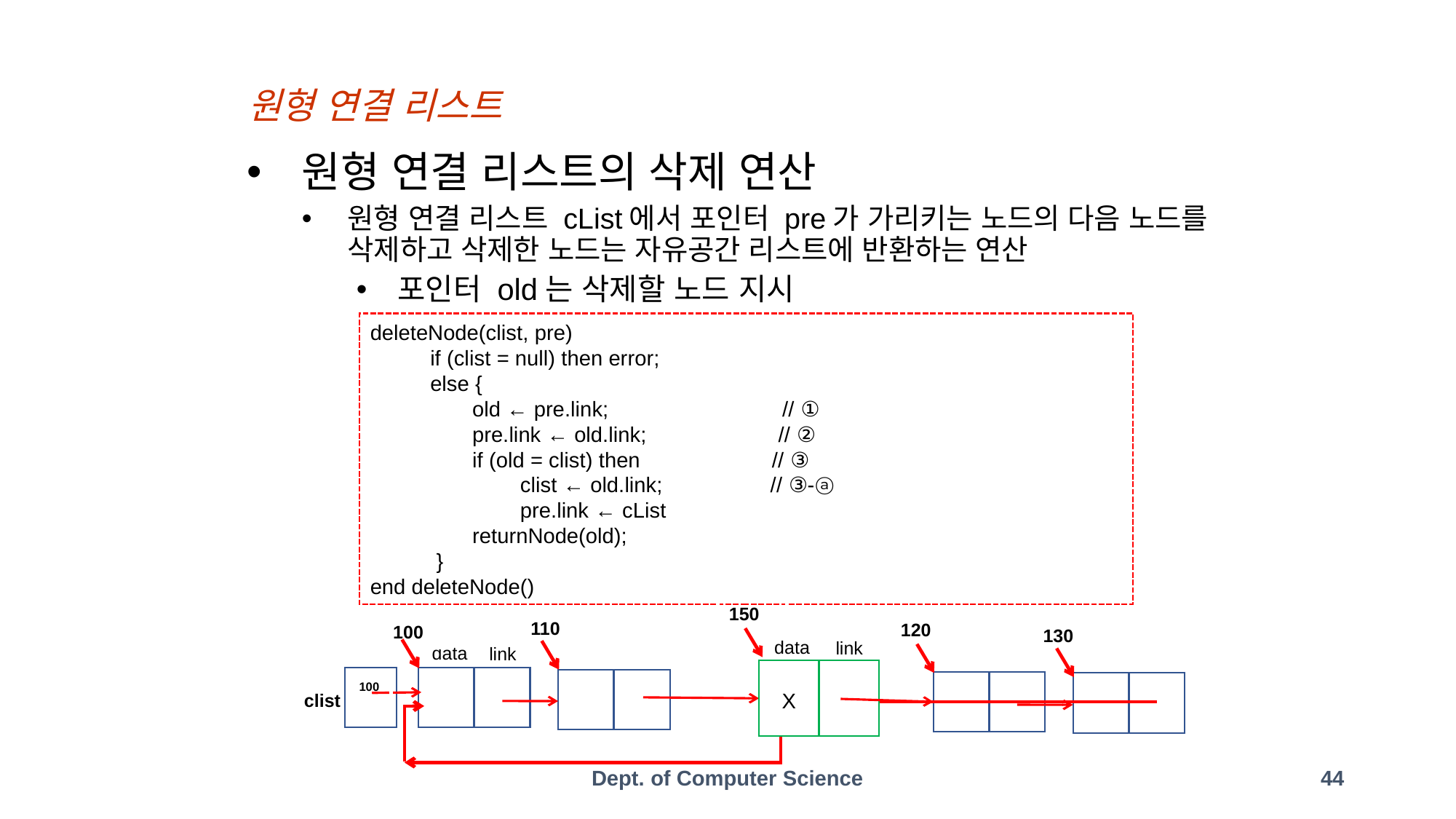

원형 연결 리스트
원형 연결 리스트의 삭제 연산
원형 연결 리스트 cList에서 포인터 pre가 가리키는 노드의 다음 노드를 삭제하고 삭제한 노드는 자유공간 리스트에 반환하는 연산
포인터 old는 삭제할 노드 지시
deleteNode(clist, pre)
          if (clist = null) then error;
          else {
                 old ← pre.link;                             // ①
                 pre.link ← old.link;                      // ②
                 if (old = clist) then                      // ③
                         clist ← old.link;                  // ③-ⓐ
                         pre.link ← cList
                 returnNode(old);
           }
end deleteNode()
150
110
120
100
130
data
link
data
link

100
X
clist
Dept. of Computer Science
44